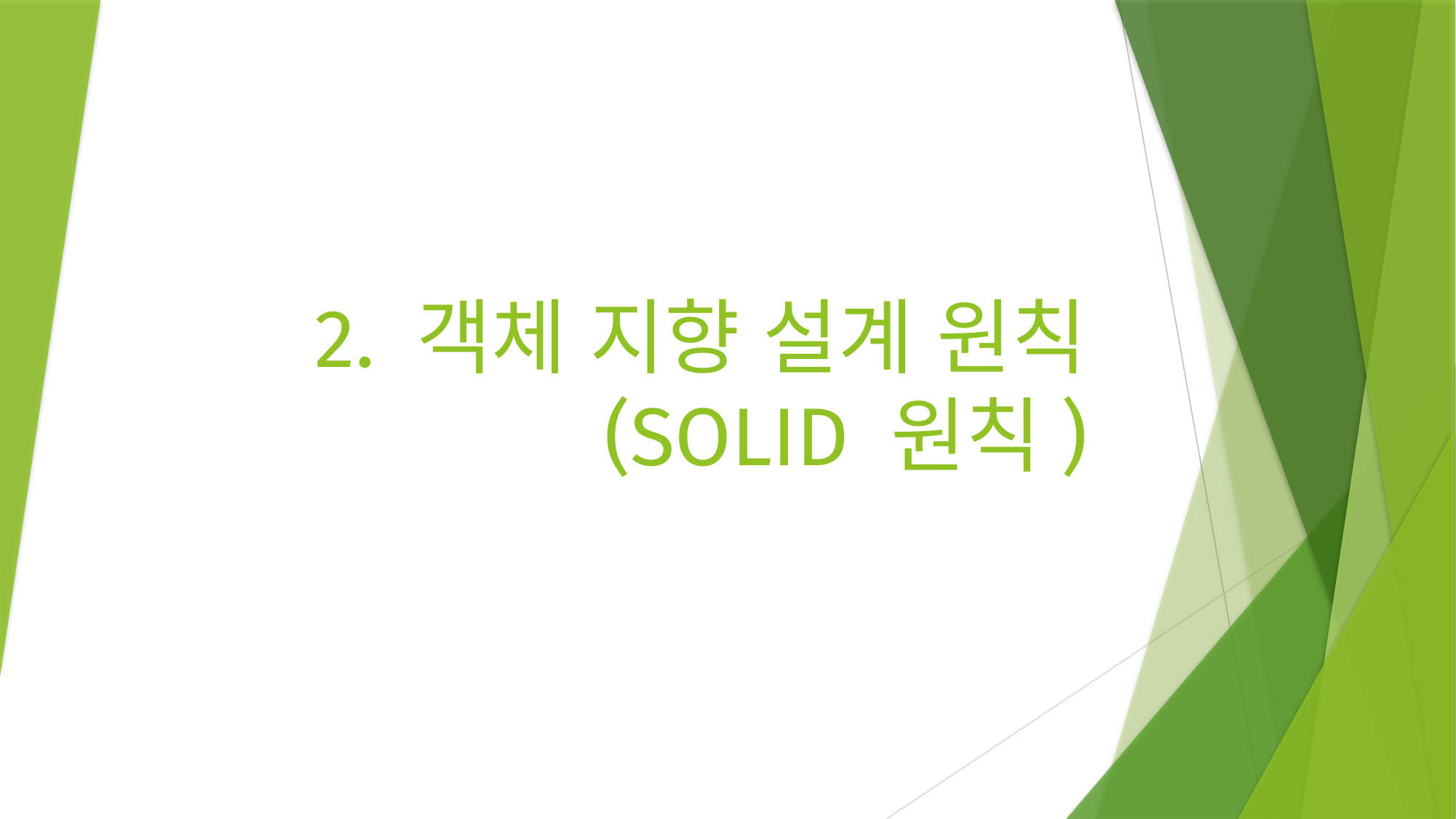

# 2. 객체 지향 설계 원칙 (SOLID 원칙)